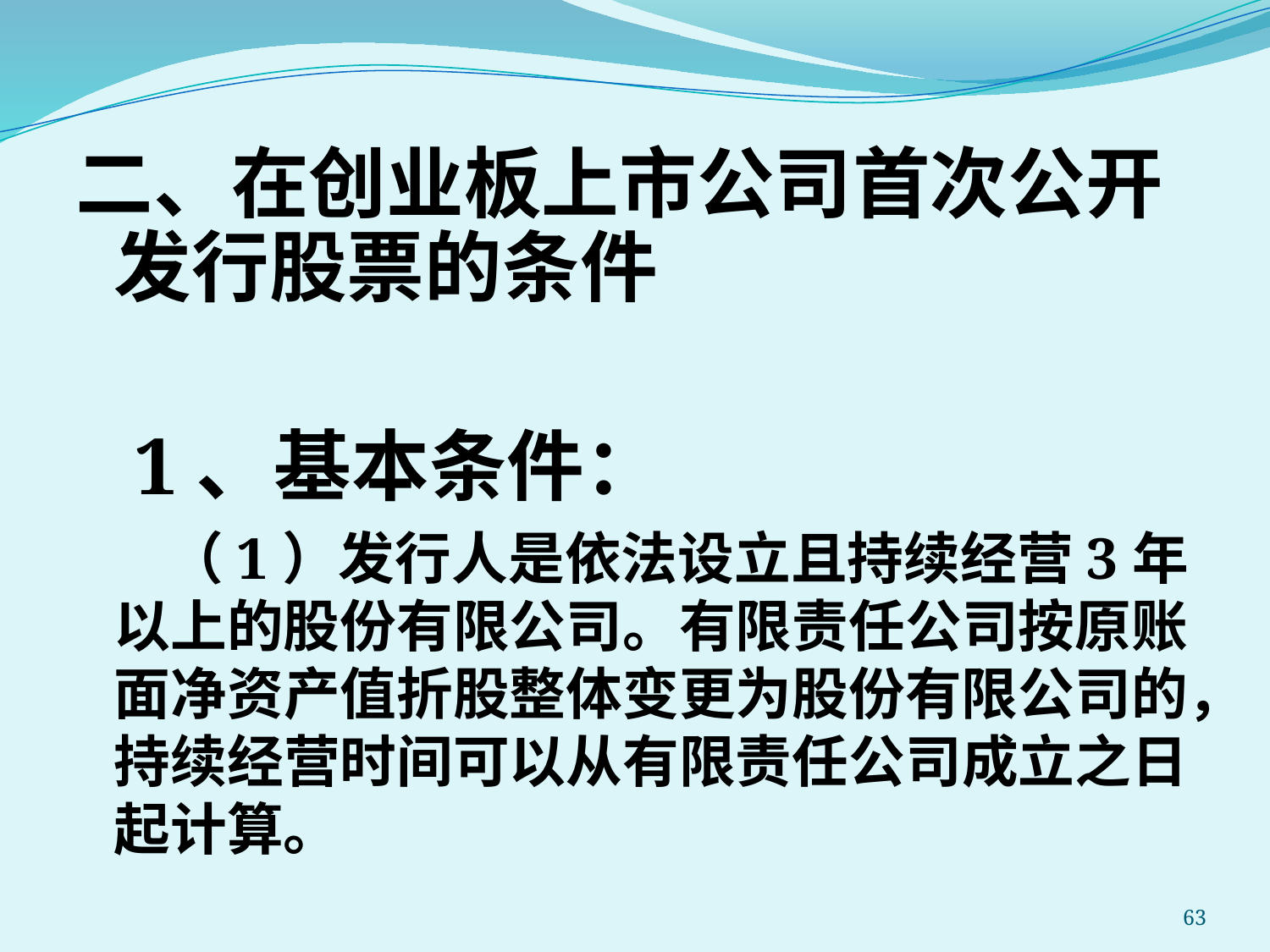

二、在创业板上市公司首次公开发行股票的条件

    1、基本条件：
      （1）发行人是依法设立且持续经营3年以上的股份有限公司。有限责任公司按原账面净资产值折股整体变更为股份有限公司的，持续经营时间可以从有限责任公司成立之日起计算。

63